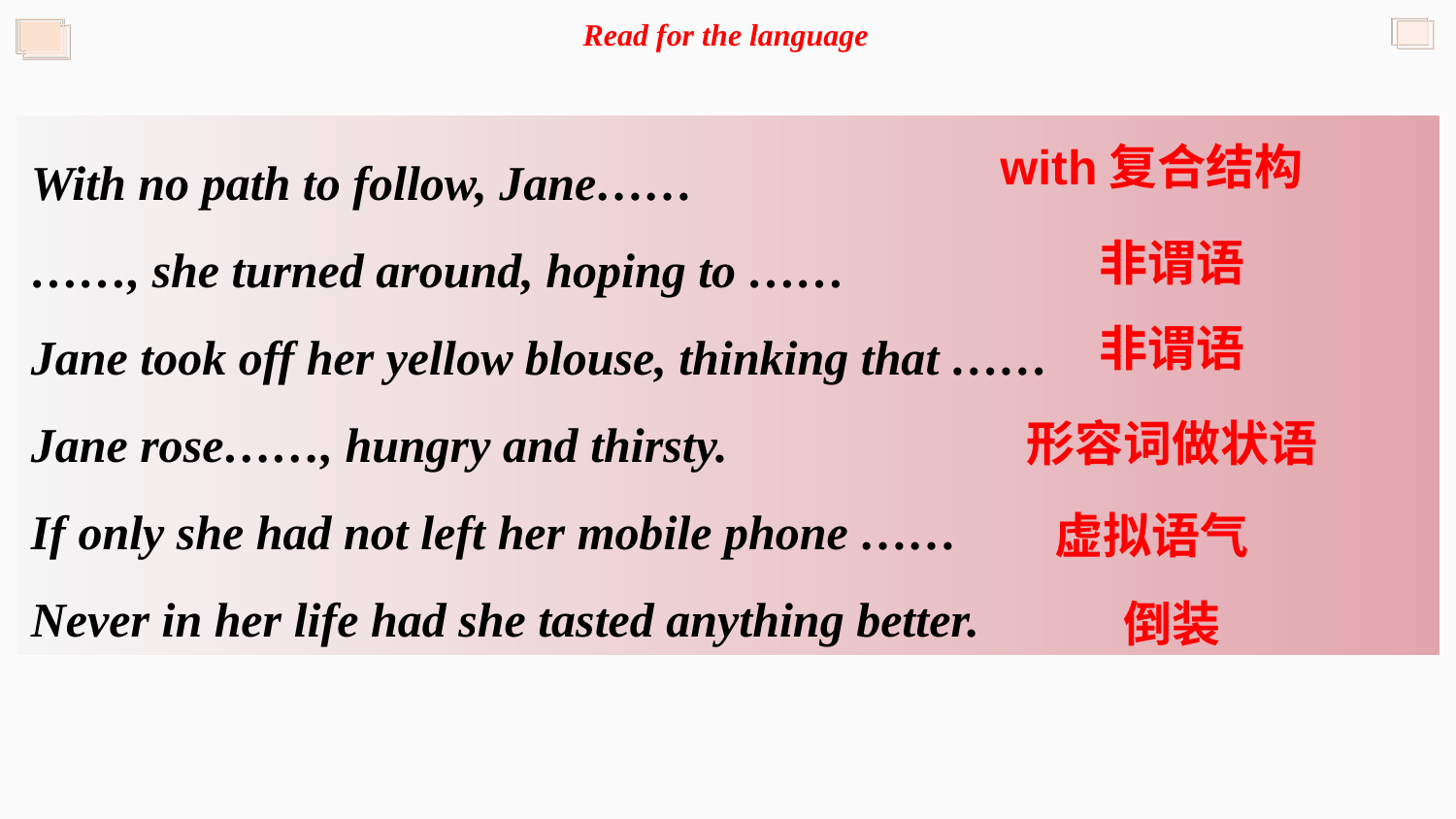

# Read for the language
With no path to follow, Jane……
……, she turned around, hoping to ……
Jane took off her yellow blouse, thinking that ……
Jane rose……, hungry and thirsty.
If only she had not left her mobile phone ……
Never in her life had she tasted anything better.
with复合结构
非谓语
非谓语
形容词做状语
虚拟语气
倒装